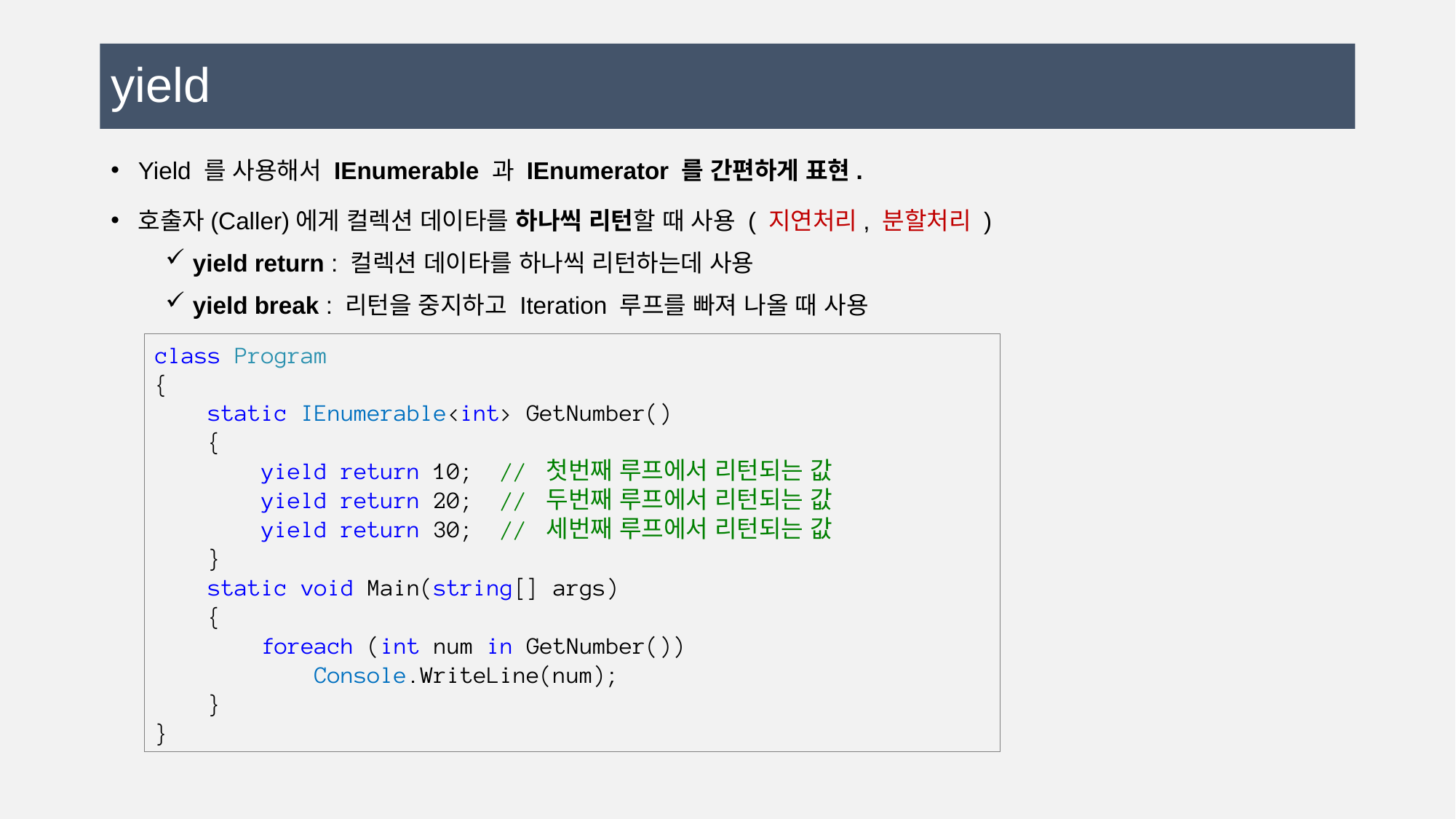

# yield
Yield 를 사용해서 IEnumerable 과 IEnumerator 를 간편하게 표현.
호출자(Caller)에게 컬렉션 데이타를 하나씩 리턴할 때 사용 ( 지연처리, 분할처리 )
yield return : 컬렉션 데이타를 하나씩 리턴하는데 사용
yield break : 리턴을 중지하고 Iteration 루프를 빠져 나올 때 사용
class Program
{
    static IEnumerable<int> GetNumber()
    {
        yield return 10;  // 첫번째 루프에서 리턴되는 값
        yield return 20;  // 두번째 루프에서 리턴되는 값
        yield return 30;  // 세번째 루프에서 리턴되는 값
    }
    static void Main(string[] args)
    {
        foreach (int num in GetNumber())
            Console.WriteLine(num);
    }
}